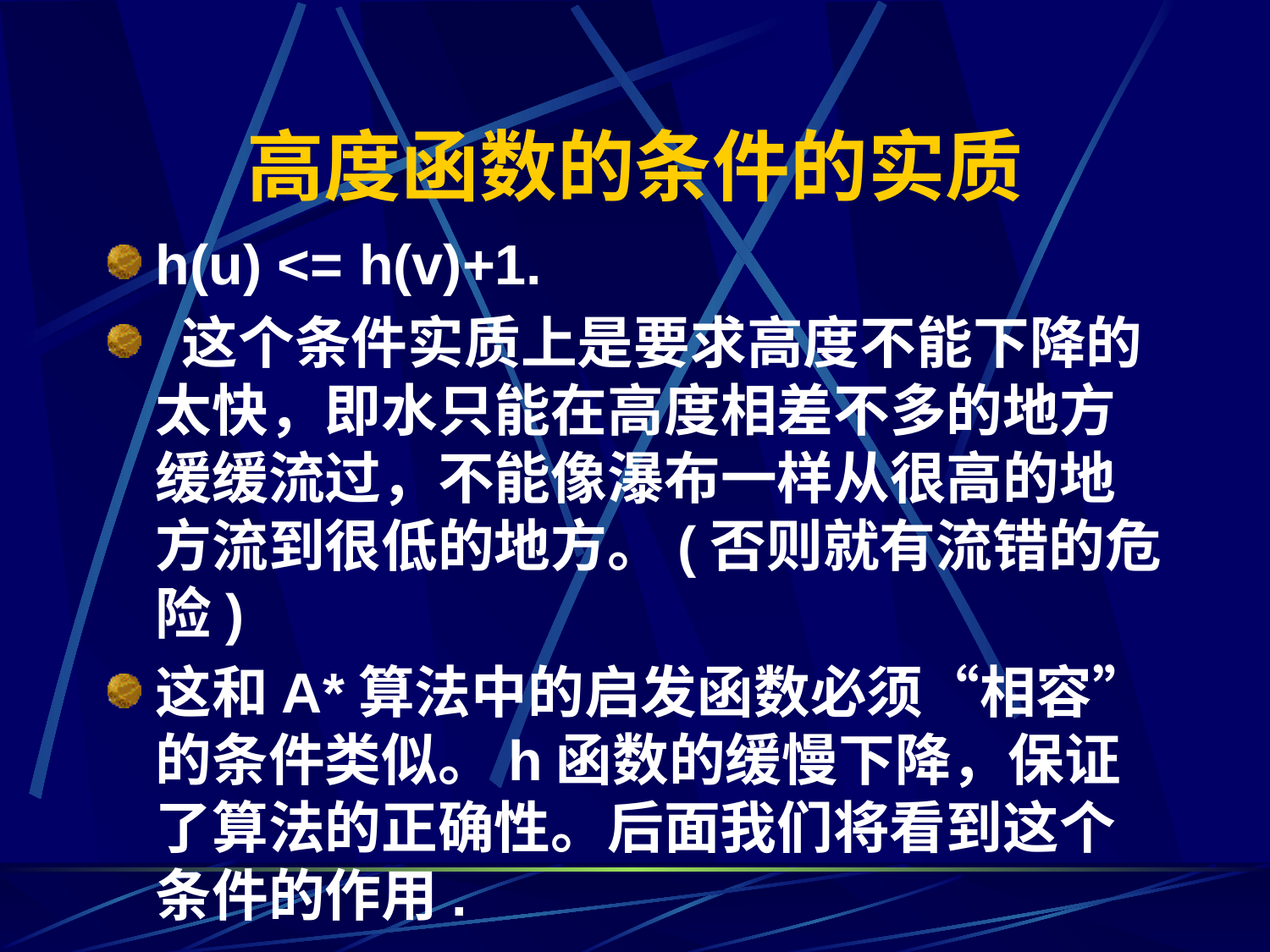

# 高度函数的条件的实质
h(u) <= h(v)+1.
 这个条件实质上是要求高度不能下降的太快，即水只能在高度相差不多的地方缓缓流过，不能像瀑布一样从很高的地方流到很低的地方。(否则就有流错的危险)
这和A*算法中的启发函数必须“相容”的条件类似。h函数的缓慢下降，保证了算法的正确性。后面我们将看到这个条件的作用.